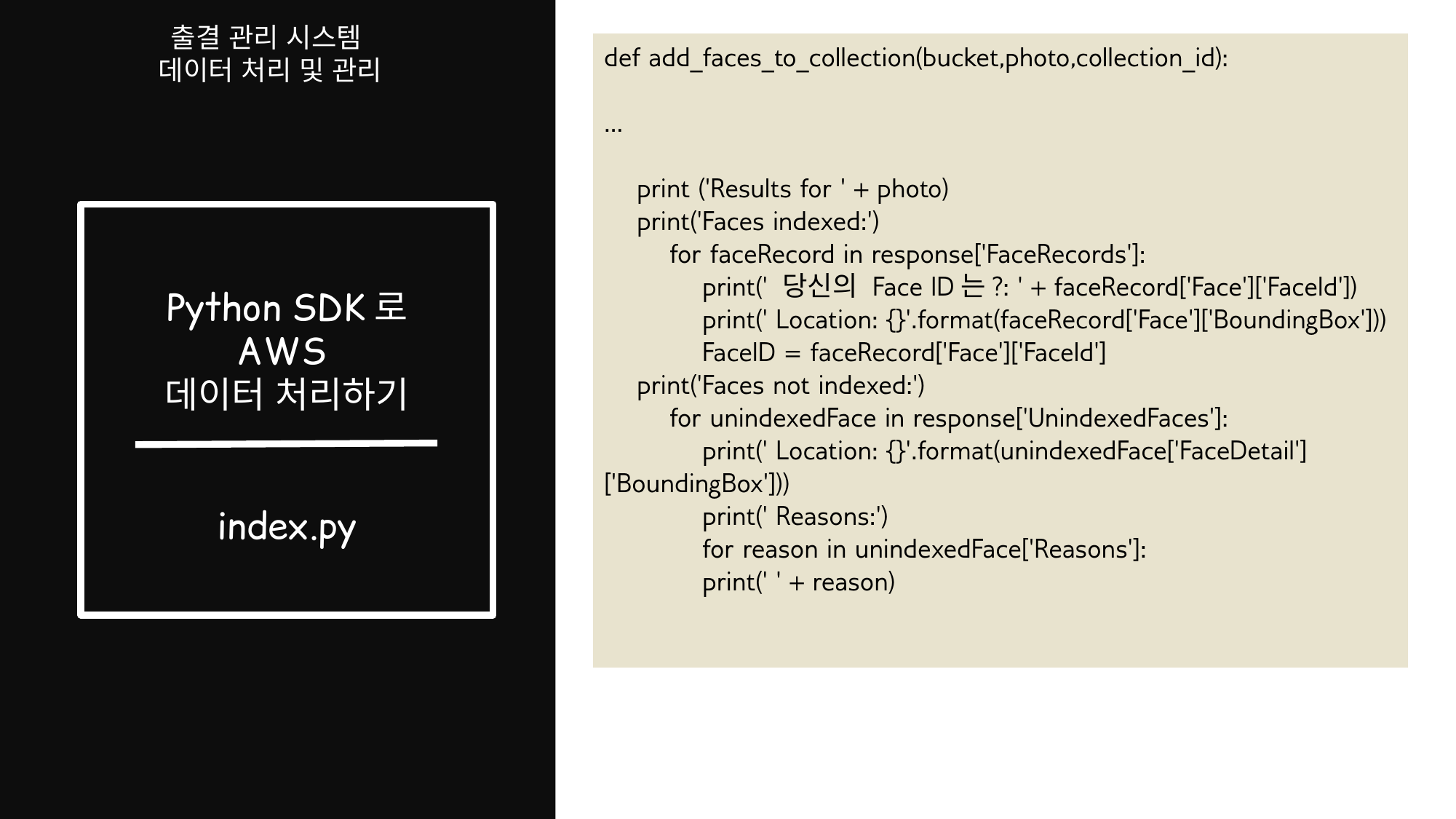

6)

출결 관리 시스템
데이터 처리 및 관리

def add_faces_to_collection(bucket,photo,collection_id):

…

    print ('Results for ' + photo)
    print('Faces indexed:')
        for faceRecord in response['FaceRecords']:
            print(' 당신의 Face ID는?: ' + faceRecord['Face']['FaceId'])
            print(' Location: {}'.format(faceRecord['Face']['BoundingBox']))
            FaceID = faceRecord['Face']['FaceId']
    print('Faces not indexed:')
        for unindexedFace in response['UnindexedFaces']:
            print(' Location: {}'.format(unindexedFace['FaceDetail']['BoundingBox']))
            print(' Reasons:')
            for reason in unindexedFace['Reasons']:
            print(' ' + reason)

Python SDK로
AWS
데이터 처리하기

index.py